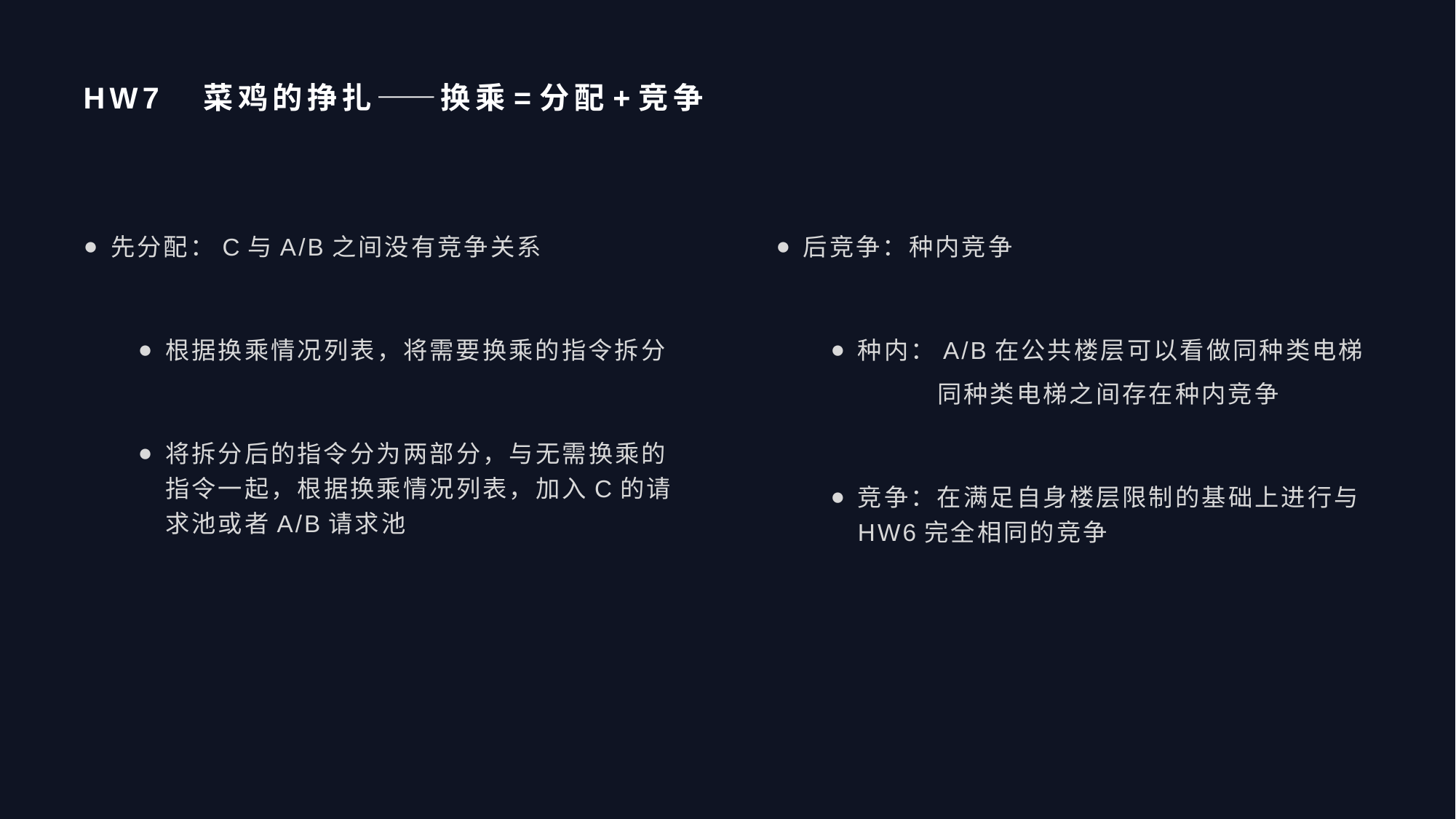

# HW7	菜鸡的挣扎——换乘=分配+竞争

先分配：C与A/B之间没有竞争关系

根据换乘情况列表，将需要换乘的指令拆分

将拆分后的指令分为两部分，与无需换乘的指令一起，根据换乘情况列表，加入C的请求池或者A/B请求池

后竞争：种内竞争

种内：A/B在公共楼层可以看做同种类电梯
      同种类电梯之间存在种内竞争

竞争：在满足自身楼层限制的基础上进行与HW6完全相同的竞争